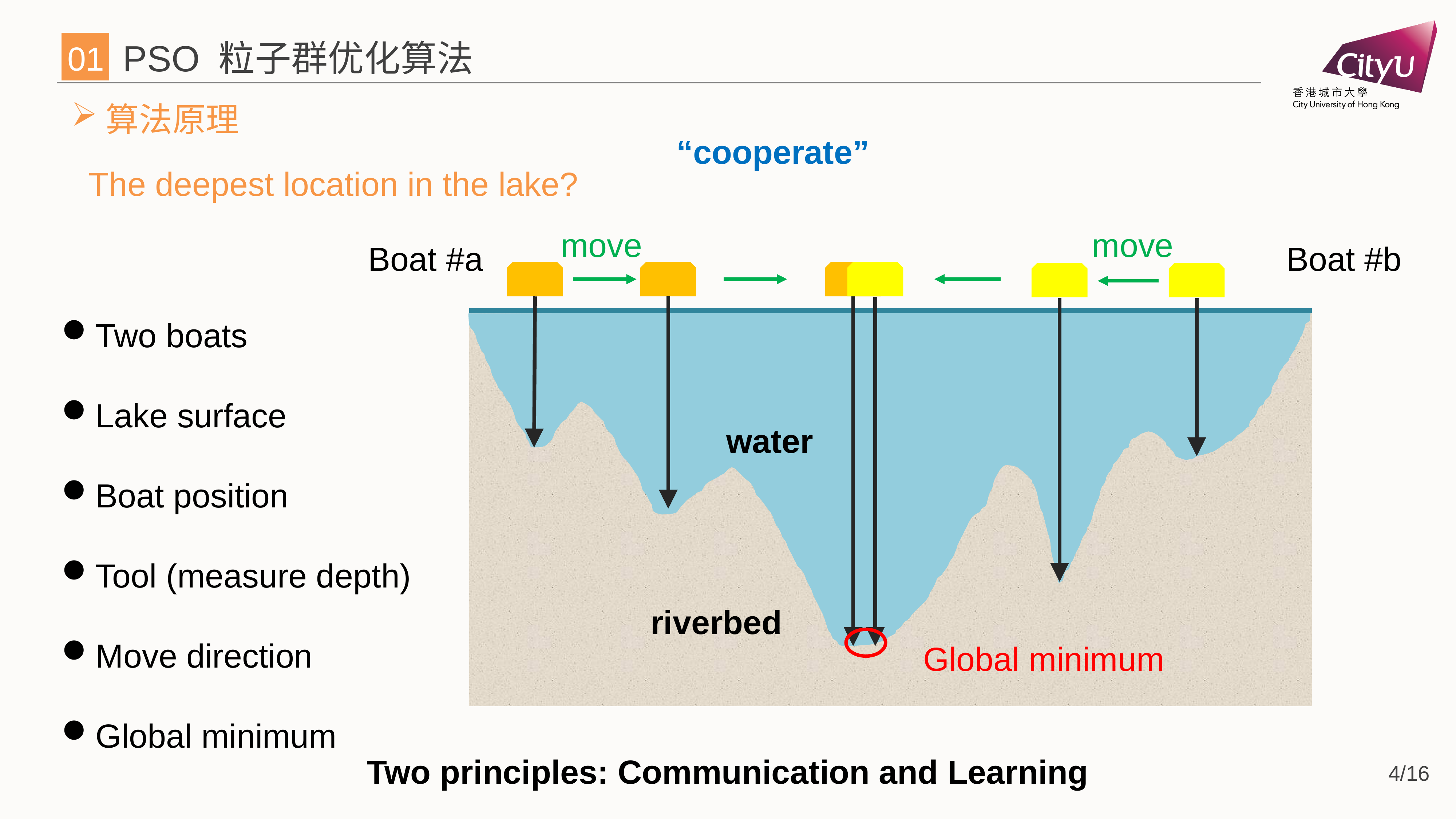

# PSO 粒子群优化算法
01
算法原理
“cooperate”
The deepest location in the lake?
move
move
Boat #a
Boat #b

Two boats

Lake surface

Boat position

Tool (measure depth)

Move direction

Global minimum
water
riverbed

Global minimum
4/16
Two principles: Communication and Learning